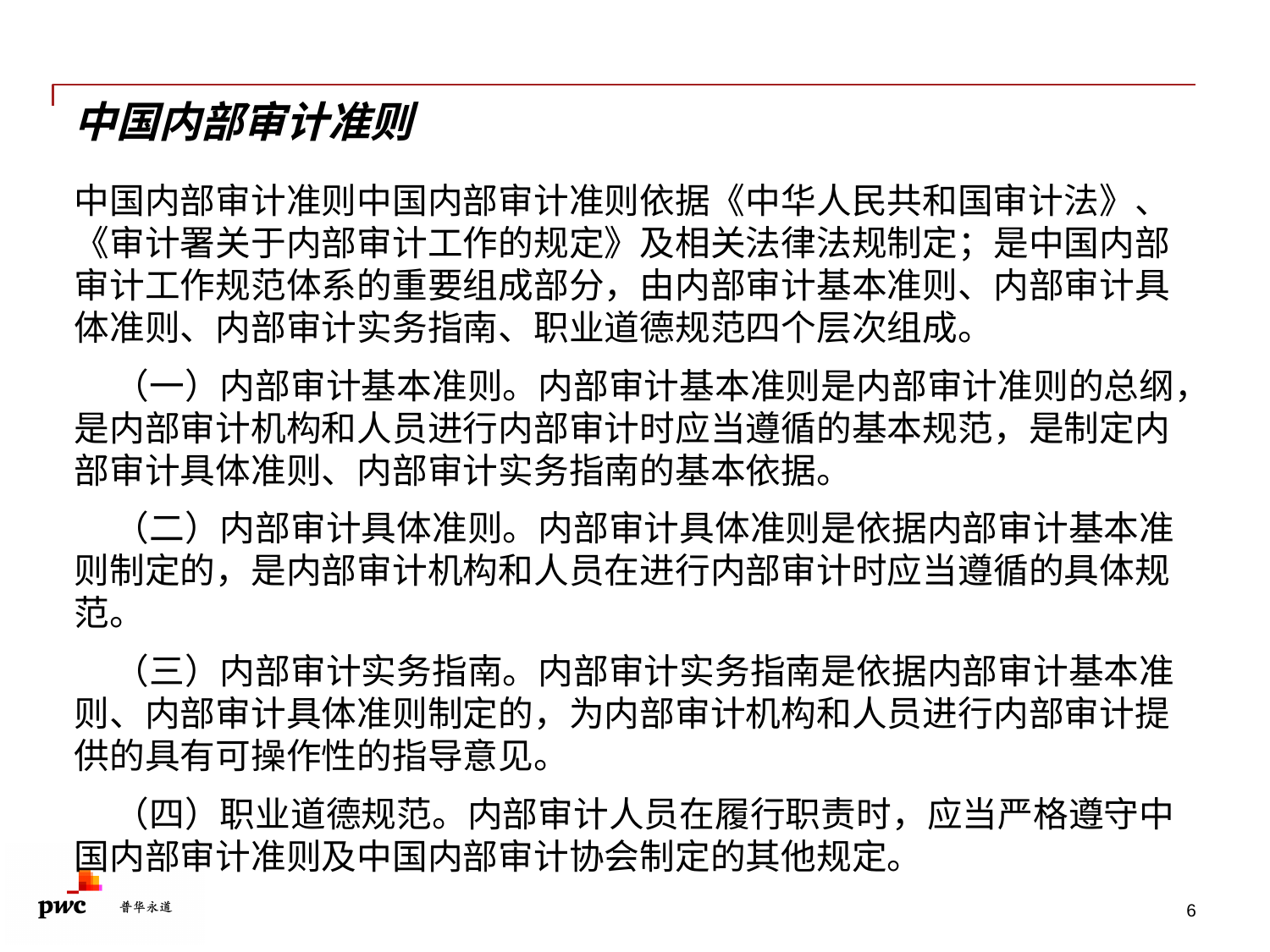

# 中国内部审计准则
中国内部审计准则中国内部审计准则依据《中华人民共和国审计法》、《审计署关于内部审计工作的规定》及相关法律法规制定；是中国内部审计工作规范体系的重要组成部分，由内部审计基本准则、内部审计具体准则、内部审计实务指南、职业道德规范四个层次组成。
    （一）内部审计基本准则。内部审计基本准则是内部审计准则的总纲，是内部审计机构和人员进行内部审计时应当遵循的基本规范，是制定内部审计具体准则、内部审计实务指南的基本依据。
    （二）内部审计具体准则。内部审计具体准则是依据内部审计基本准则制定的，是内部审计机构和人员在进行内部审计时应当遵循的具体规范。
    （三）内部审计实务指南。内部审计实务指南是依据内部审计基本准则、内部审计具体准则制定的，为内部审计机构和人员进行内部审计提供的具有可操作性的指导意见。
    （四）职业道德规范。内部审计人员在履行职责时，应当严格遵守中国内部审计准则及中国内部审计协会制定的其他规定。

6